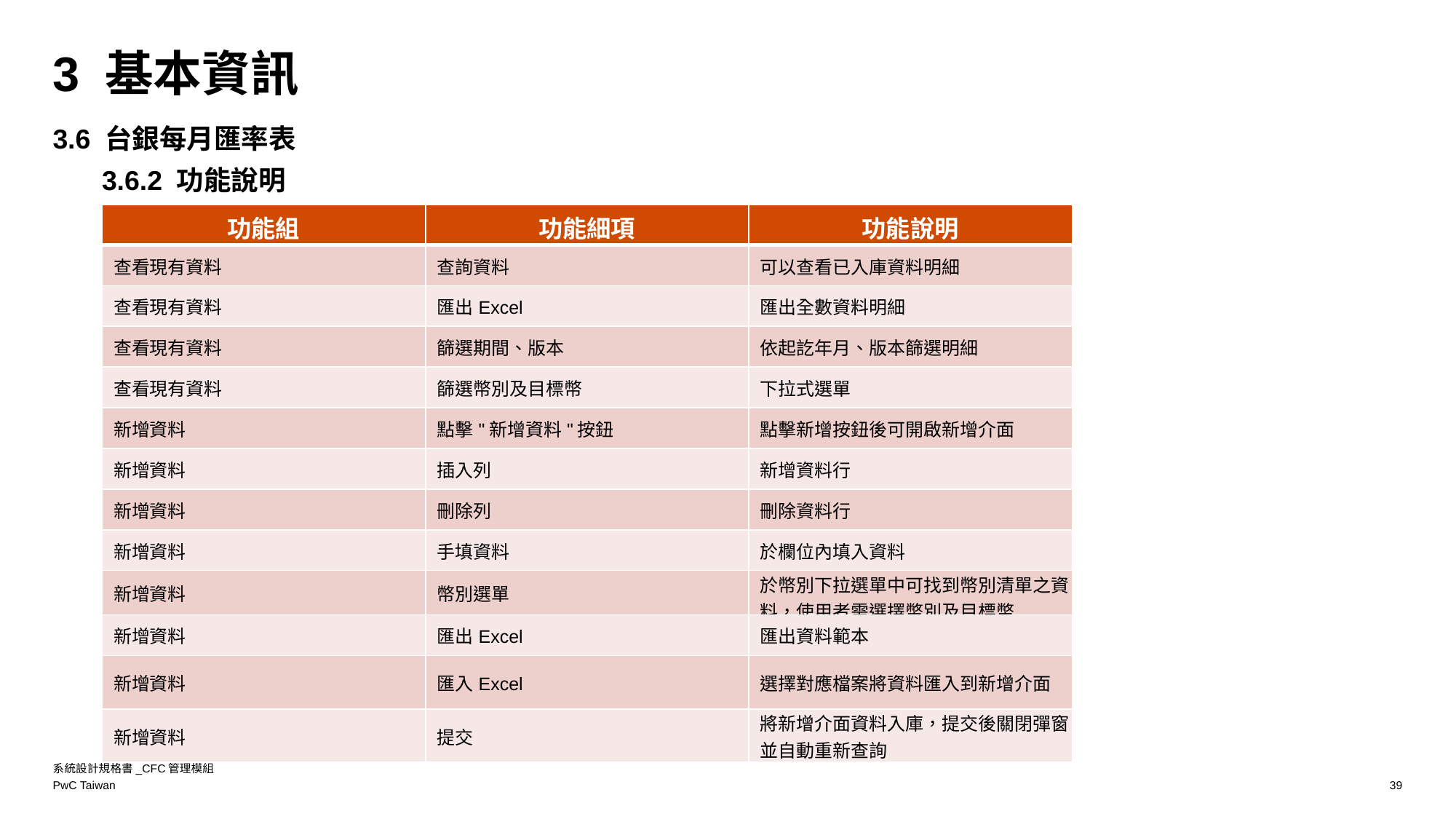

# 3 基本資訊
3.6 台銀每月匯率表
3.6.2 功能說明
| 功能組 | 功能細項 | 功能說明 |
| --- | --- | --- |
| 查看現有資料 | 查詢資料 | 可以查看已入庫資料明細 |
| 查看現有資料 | 匯出Excel | 匯出全數資料明細 |
| 查看現有資料 | 篩選期間、版本 | 依起訖年月、版本篩選明細 |
| 查看現有資料 | 篩選幣別及目標幣 | 下拉式選單 |
| 新增資料 | 點擊"新增資料"按鈕 | 點擊新增按鈕後可開啟新增介面 |
| 新增資料 | 插入列 | 新增資料行 |
| 新增資料 | 刪除列 | 刪除資料行 |
| 新增資料 | 手填資料 | 於欄位內填入資料 |
| 新增資料 | 幣別選單 | 於幣別下拉選單中可找到幣別清單之資料，使用者需選擇幣別及目標幣 |
| 新增資料 | 匯出Excel | 匯出資料範本 |
| 新增資料 | 匯入Excel | 選擇對應檔案將資料匯入到新增介面 |
| 新增資料 | 提交 | 將新增介面資料入庫，提交後關閉彈窗並自動重新查詢 |
系統設計規格書_CFC管理模組
39